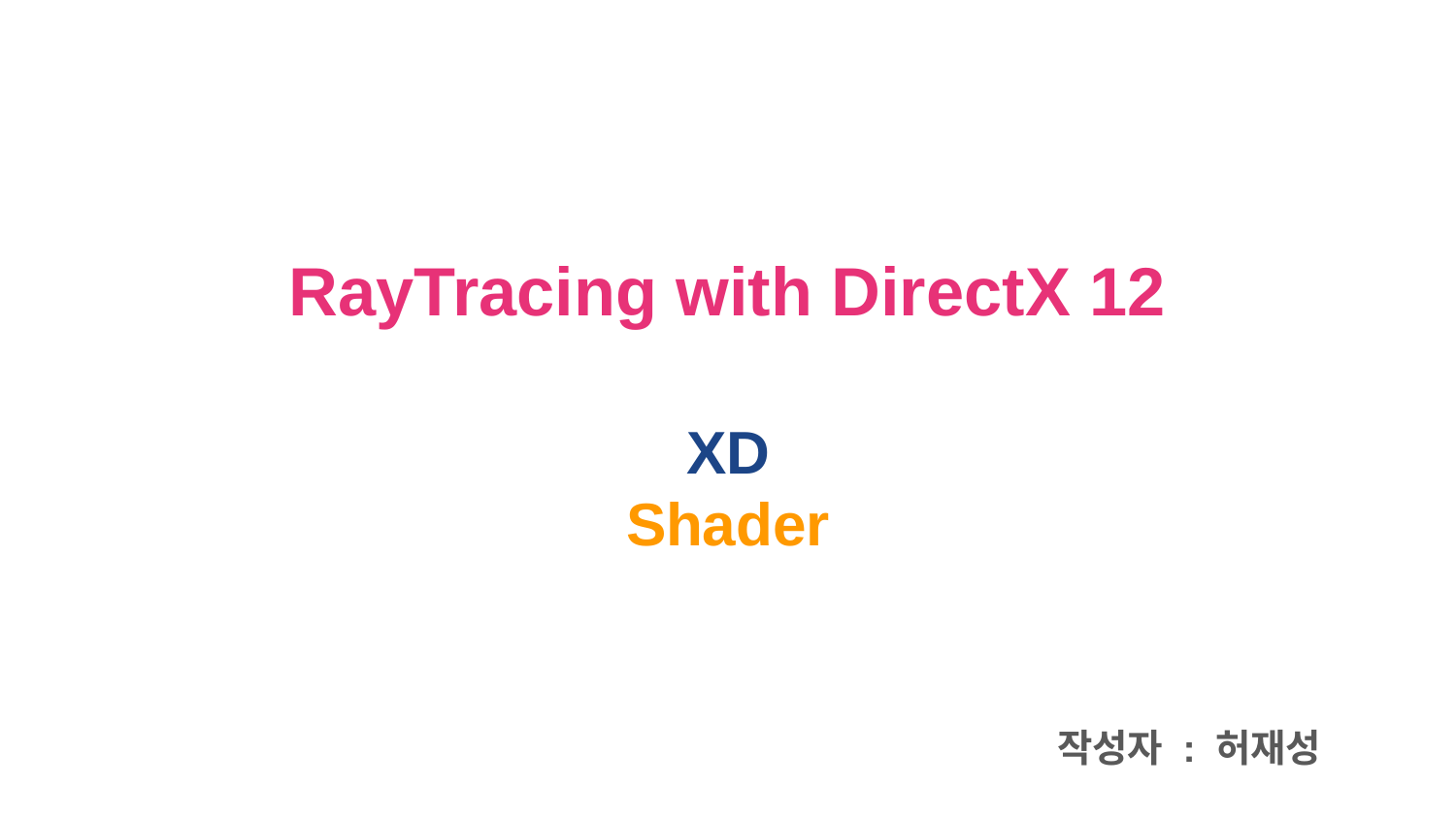

# RayTracing with DirectX 12

XD
Shader
작성자 : 허재성